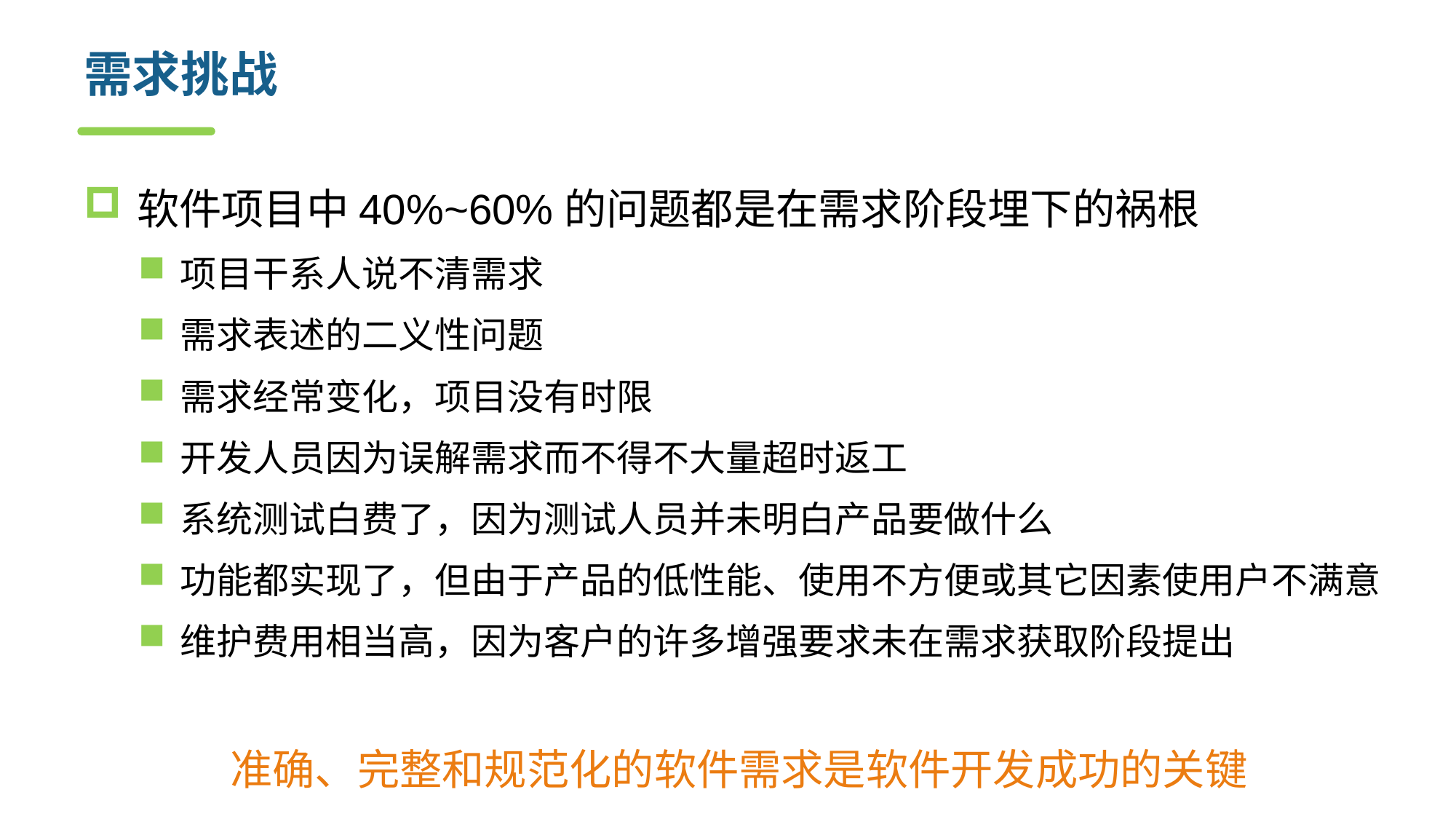

# 需求挑战
软件项目中40%~60%的问题都是在需求阶段埋下的祸根
项目干系人说不清需求
需求表述的二义性问题
需求经常变化，项目没有时限
开发人员因为误解需求而不得不大量超时返工
系统测试白费了，因为测试人员并未明白产品要做什么
功能都实现了，但由于产品的低性能、使用不方便或其它因素使用户不满意
维护费用相当高，因为客户的许多增强要求未在需求获取阶段提出

准确、完整和规范化的软件需求是软件开发成功的关键